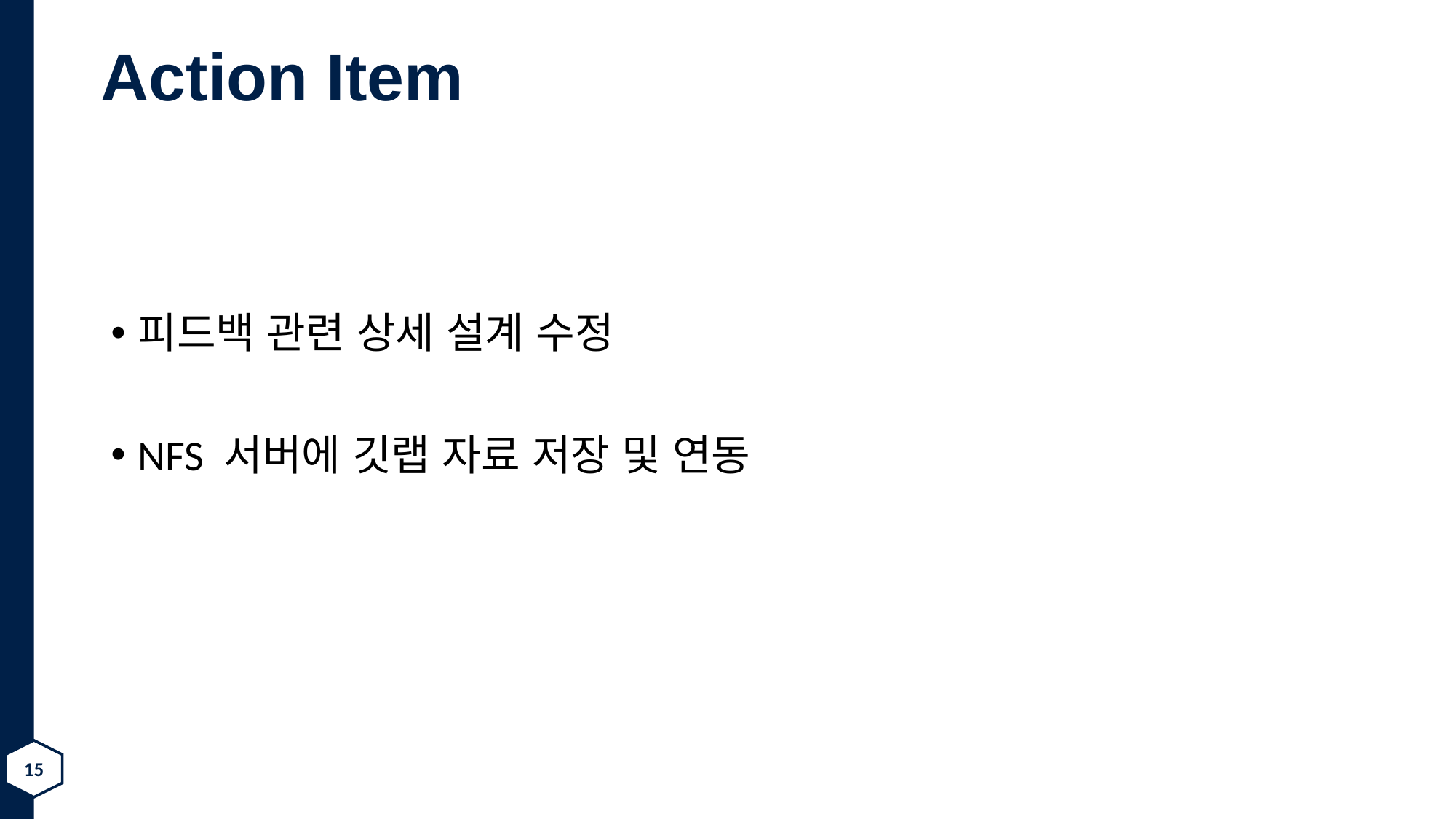

# Action Item

피드백 관련 상세 설계 수정

NFS 서버에 깃랩 자료 저장 및 연동